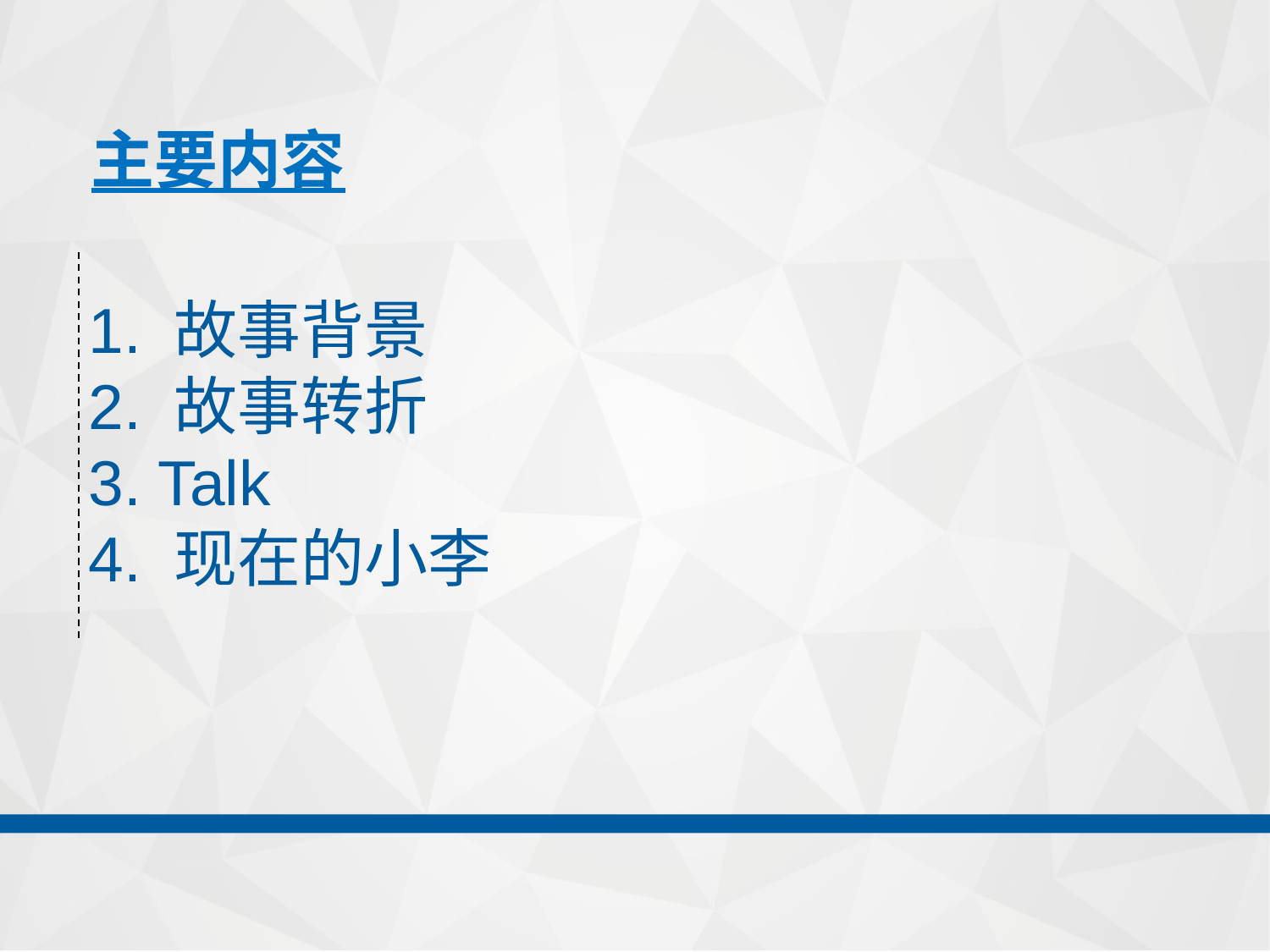

主要内容
1. 故事背景
2. 故事转折
3. Talk
4. 现在的小李